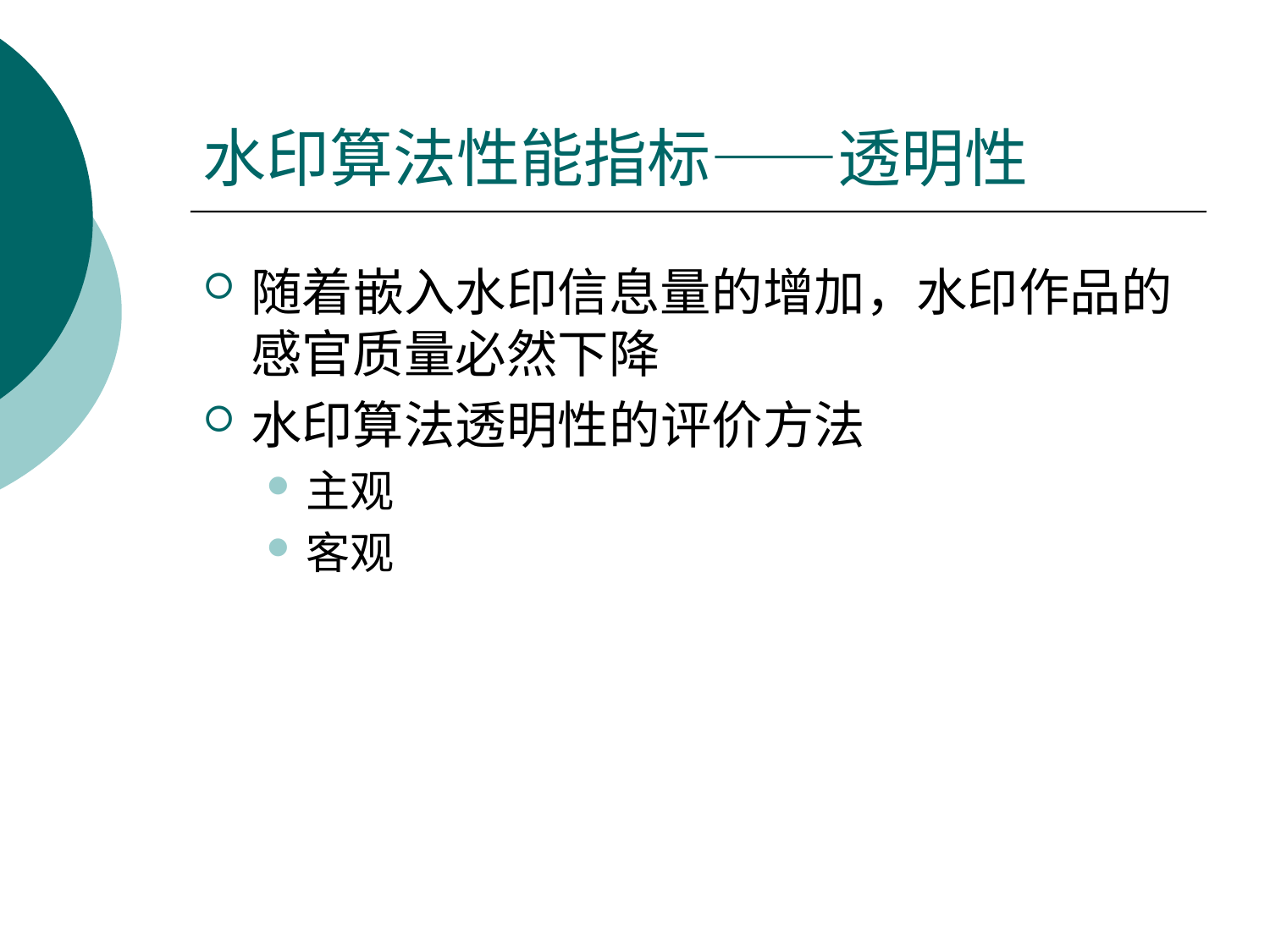

# 水印算法性能指标——透明性
随着嵌入水印信息量的增加，水印作品的感官质量必然下降
水印算法透明性的评价方法
主观
客观
13